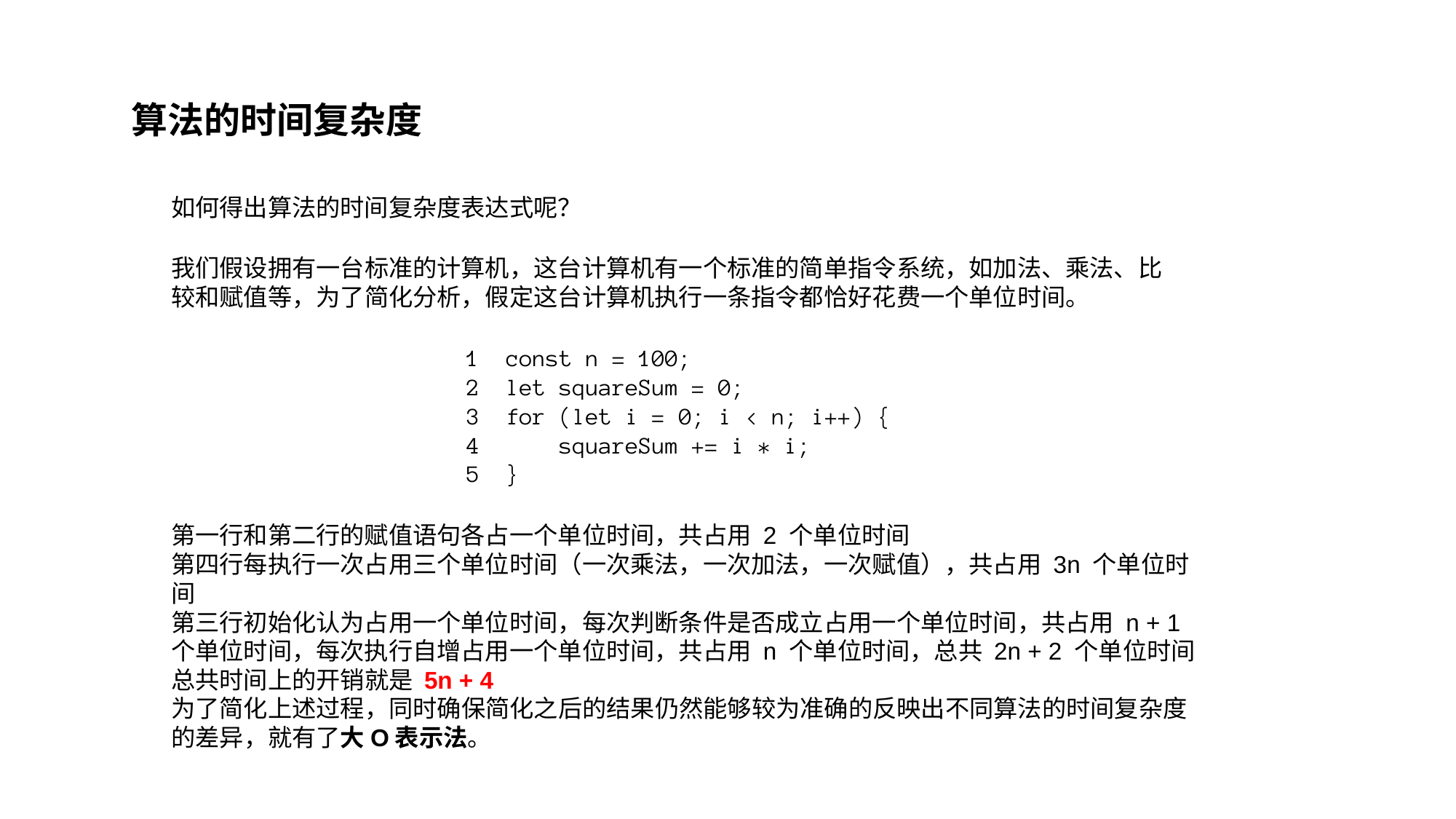

算法的时间复杂度
如何得出算法的时间复杂度表达式呢？
我们假设拥有一台标准的计算机，这台计算机有一个标准的简单指令系统，如加法、乘法、比较和赋值等，为了简化分析，假定这台计算机执行一条指令都恰好花费一个单位时间。
1  const n = 100;
2  let squareSum = 0;
3  for (let i = 0; i < n; i++) {
4      squareSum += i * i;
5  }
第一行和第二行的赋值语句各占一个单位时间，共占用 2 个单位时间
第四行每执行一次占用三个单位时间（一次乘法，一次加法，一次赋值），共占用 3n 个单位时间
第三行初始化认为占用一个单位时间，每次判断条件是否成立占用一个单位时间，共占用 n + 1 个单位时间，每次执行自增占用一个单位时间，共占用 n 个单位时间，总共 2n + 2 个单位时间
总共时间上的开销就是 5n + 4
为了简化上述过程，同时确保简化之后的结果仍然能够较为准确的反映出不同算法的时间复杂度的差异，就有了大O表示法。